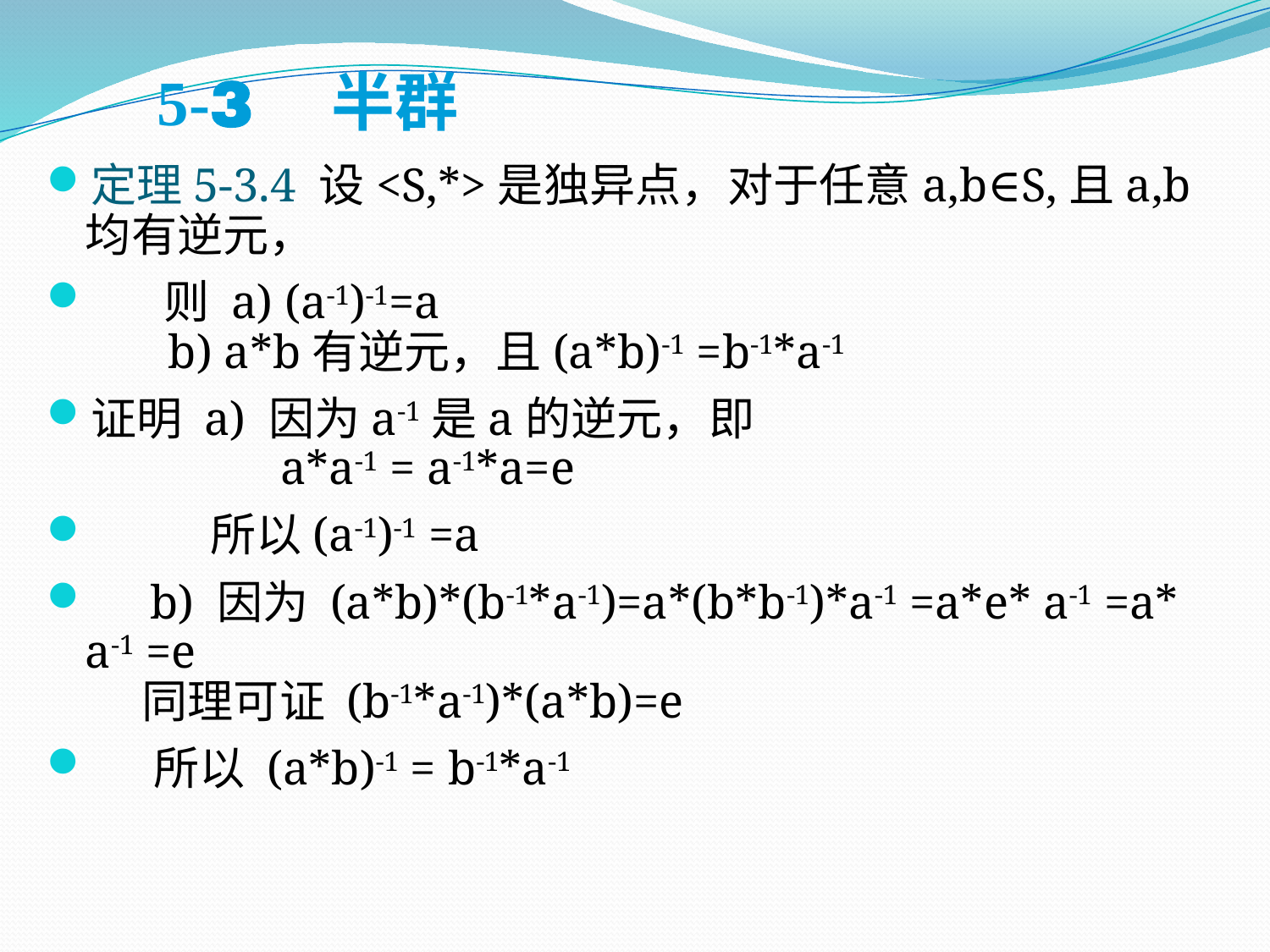

5-3　半群
定理5-3.4 设<S,*>是独异点，对于任意a,b∈S,且a,b均有逆元，
      则 a) (a-1)-1=a
       b) a*b有逆元，且(a*b)-1 =b-1*a-1
证明 a) 因为a-1是a的逆元，即
　　　　a*a-1 = a-1*a=e
      　所以(a-1)-1 =a
     b) 因为 (a*b)*(b-1*a-1)=a*(b*b-1)*a-1 =a*e* a-1 =a* a-1 =e
　 同理可证 (b-1*a-1)*(a*b)=e
     所以 (a*b)-1 = b-1*a-1